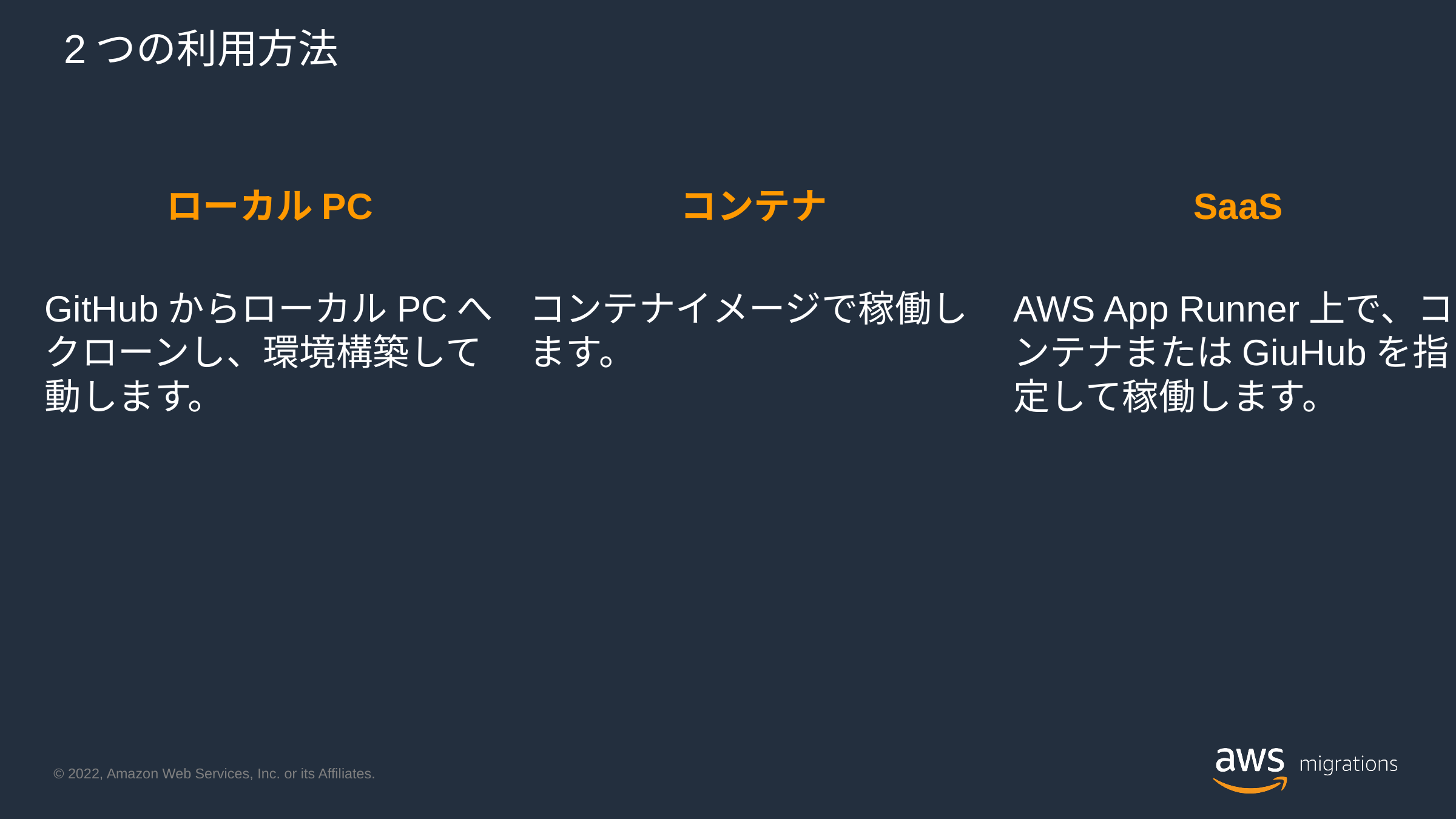

# 2つの利用方法
ローカルPC

GitHubからローカルPCへクローンし、環境構築して動します。
コンテナ

コンテナイメージで稼働します。
SaaS

AWS App Runner上で、コンテナまたはGiuHubを指定して稼働します。